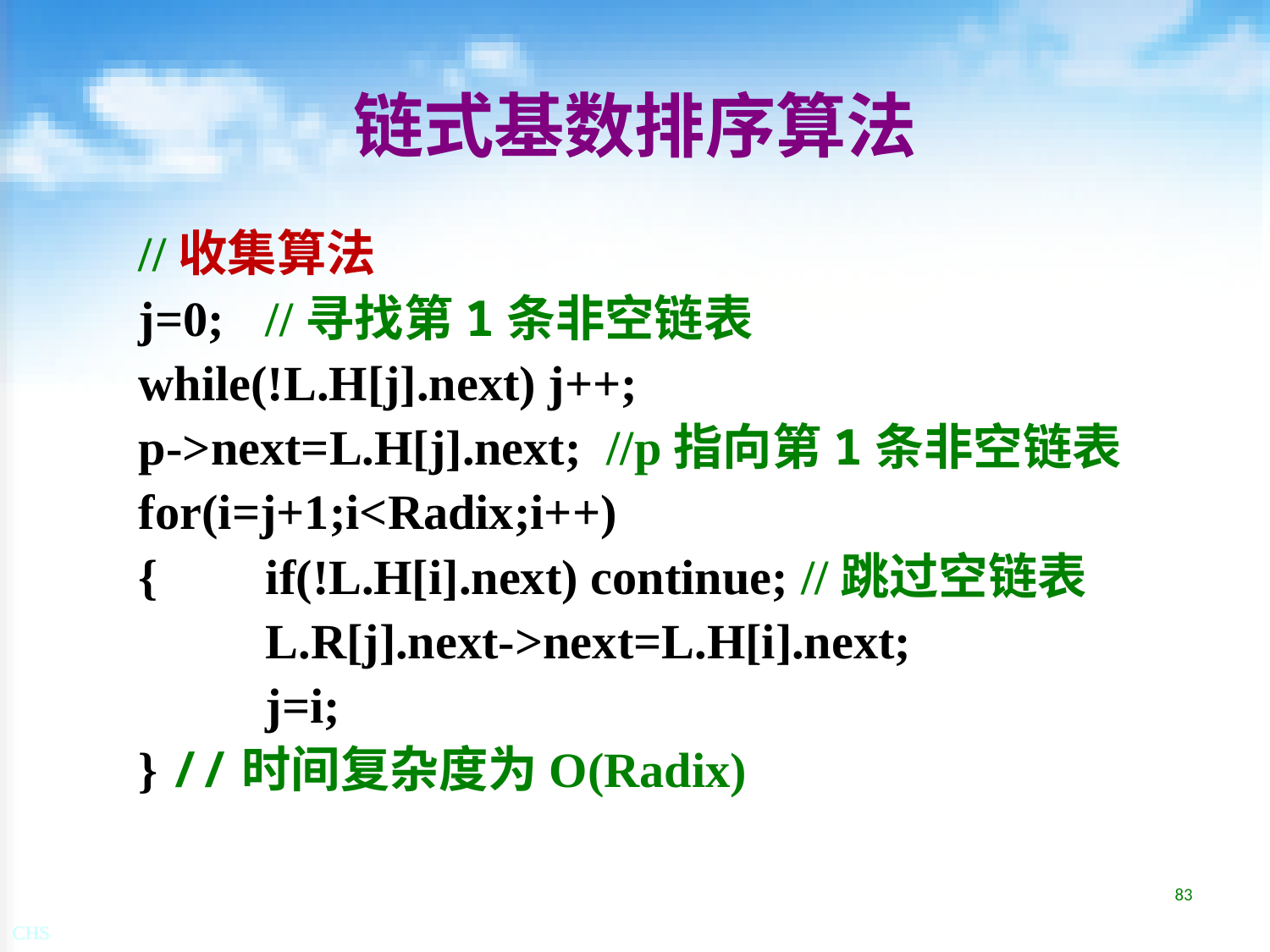

# 链式基数排序算法
//收集算法
j=0;	//寻找第1条非空链表
while(!L.H[j].next) j++;
p->next=L.H[j].next;  //p指向第1条非空链表
for(i=j+1;i<Radix;i++)
{	if(!L.H[i].next) continue; //跳过空链表
	L.R[j].next->next=L.H[i].next;
	j=i;
} //时间复杂度为O(Radix)
83